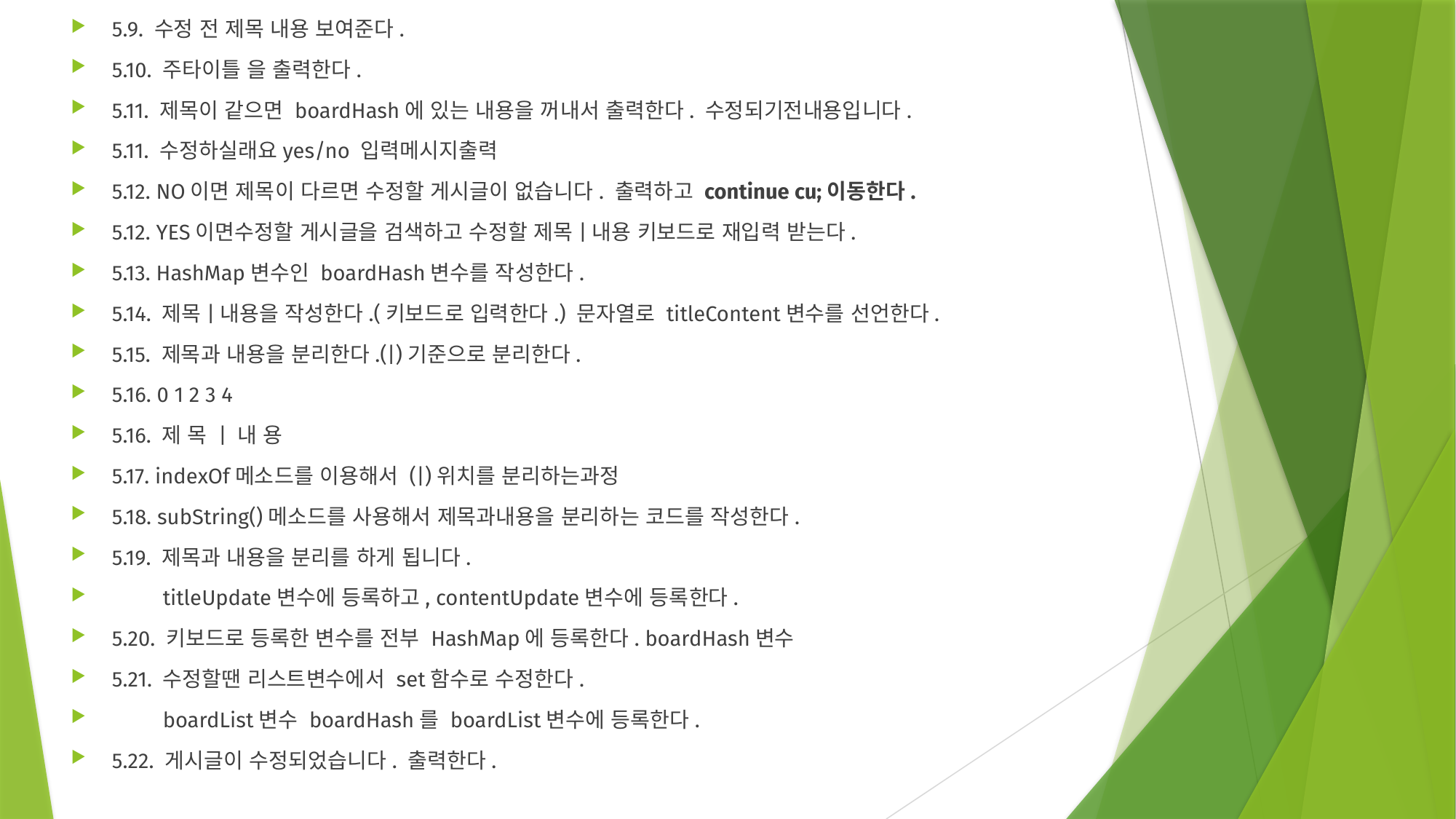

5.9. 수정 전 제목 내용 보여준다.
5.10. 주타이틀 을 출력한다.
5.11. 제목이 같으면 boardHash에 있는 내용을 꺼내서 출력한다. 수정되기전내용입니다.
5.11. 수정하실래요yes/no 입력메시지출력
5.12. NO이면 제목이 다르면 수정할 게시글이 없습니다. 출력하고 continue cu;이동한다.
5.12. YES이면수정할 게시글을 검색하고 수정할 제목|내용 키보드로 재입력 받는다.
5.13. HashMap변수인 boardHash변수를 작성한다.
5.14. 제목|내용을 작성한다.(키보드로 입력한다.) 문자열로 titleContent변수를 선언한다.
5.15. 제목과 내용을 분리한다.(|)기준으로 분리한다.
5.16. 0 1 2 3 4
5.16. 제 목 | 내 용
5.17. indexOf메소드를 이용해서 (|)위치를 분리하는과정
5.18. subString()메소드를 사용해서 제목과내용을 분리하는 코드를 작성한다.
5.19. 제목과 내용을 분리를 하게 됩니다.
         titleUpdate변수에 등록하고, contentUpdate변수에 등록한다.
5.20. 키보드로 등록한 변수를 전부 HashMap에 등록한다. boardHash변수
5.21. 수정할땐 리스트변수에서 set함수로 수정한다.
         boardList변수 boardHash를 boardList변수에 등록한다.
5.22. 게시글이 수정되었습니다. 출력한다.